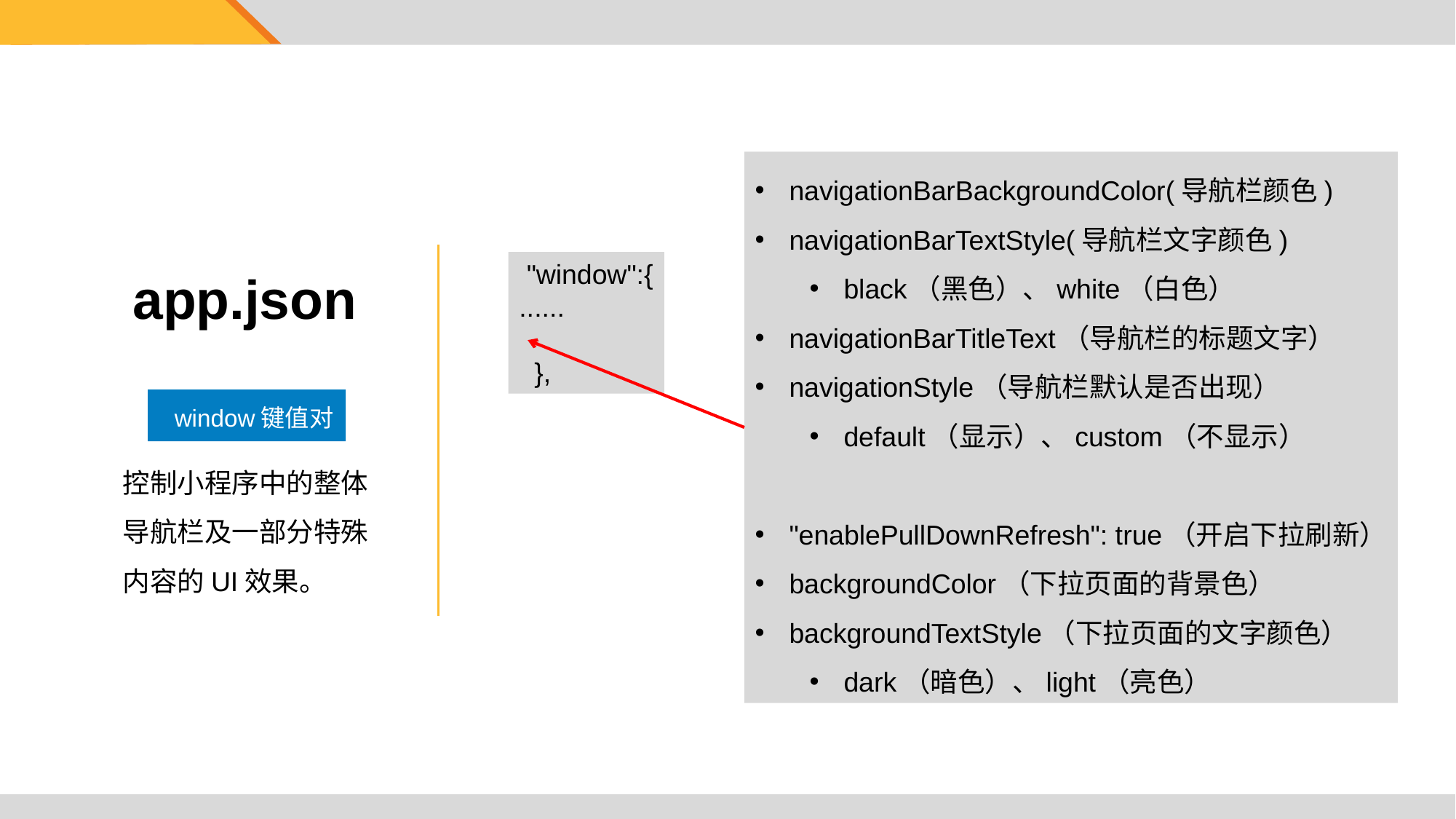

navigationBarBackgroundColor(导航栏颜色)
navigationBarTextStyle(导航栏文字颜色)
black（黑色）、white（白色）
navigationBarTitleText（导航栏的标题文字）
navigationStyle（导航栏默认是否出现）
default（显示）、custom（不显示）

"enablePullDownRefresh": true（开启下拉刷新）
backgroundColor（下拉页面的背景色）
backgroundTextStyle（下拉页面的文字颜色）
dark（暗色）、light（亮色）
 "window":{
......

  },
app.json

window键值对

控制小程序中的整体导航栏及一部分特殊内容的UI效果。